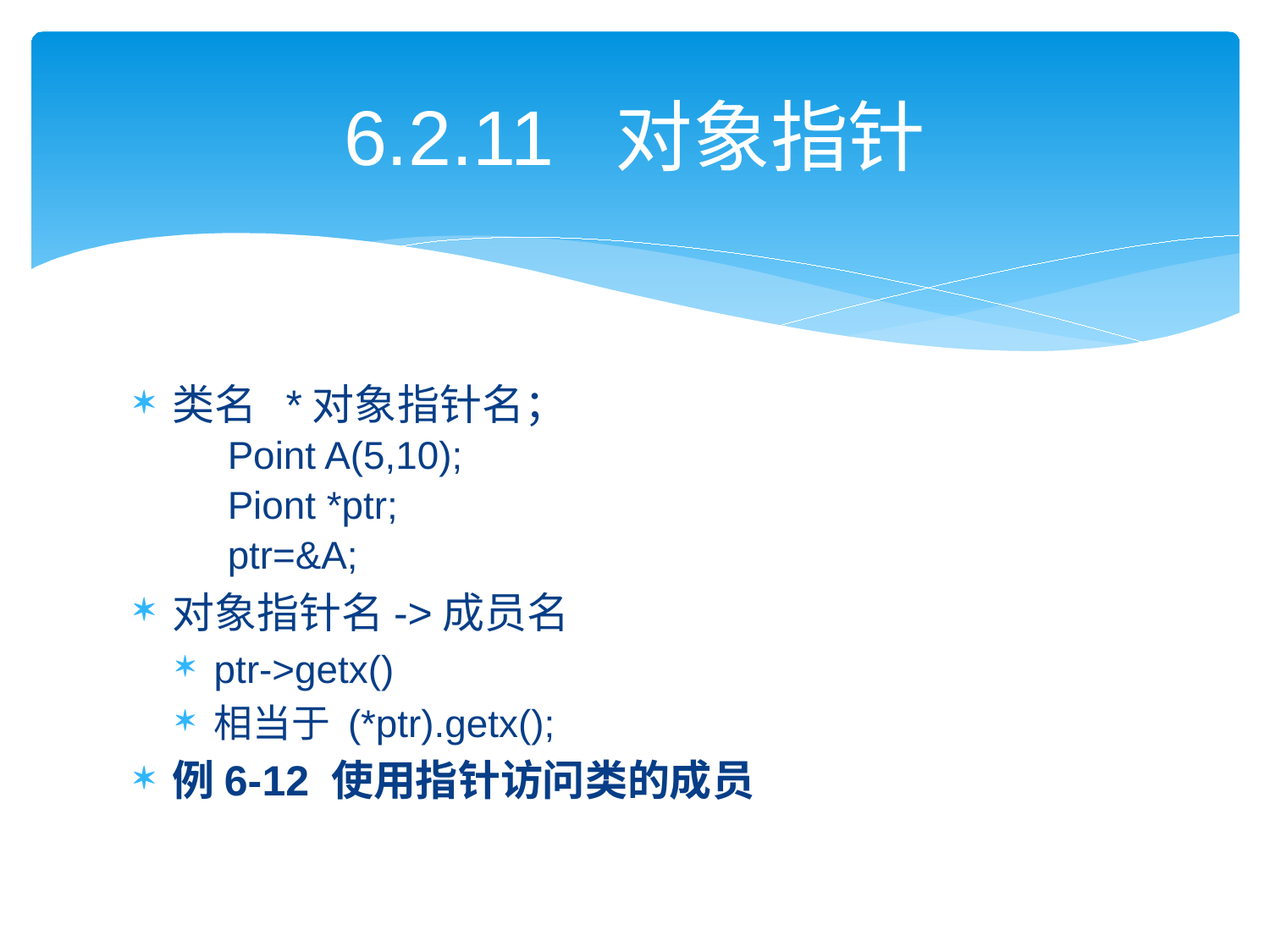

# 6.2.11  对象指针
类名  *对象指针名；
Point A(5,10);
Piont *ptr;
ptr=&A;
对象指针名->成员名
ptr->getx()
相当于 (*ptr).getx();
例6-12 使用指针访问类的成员